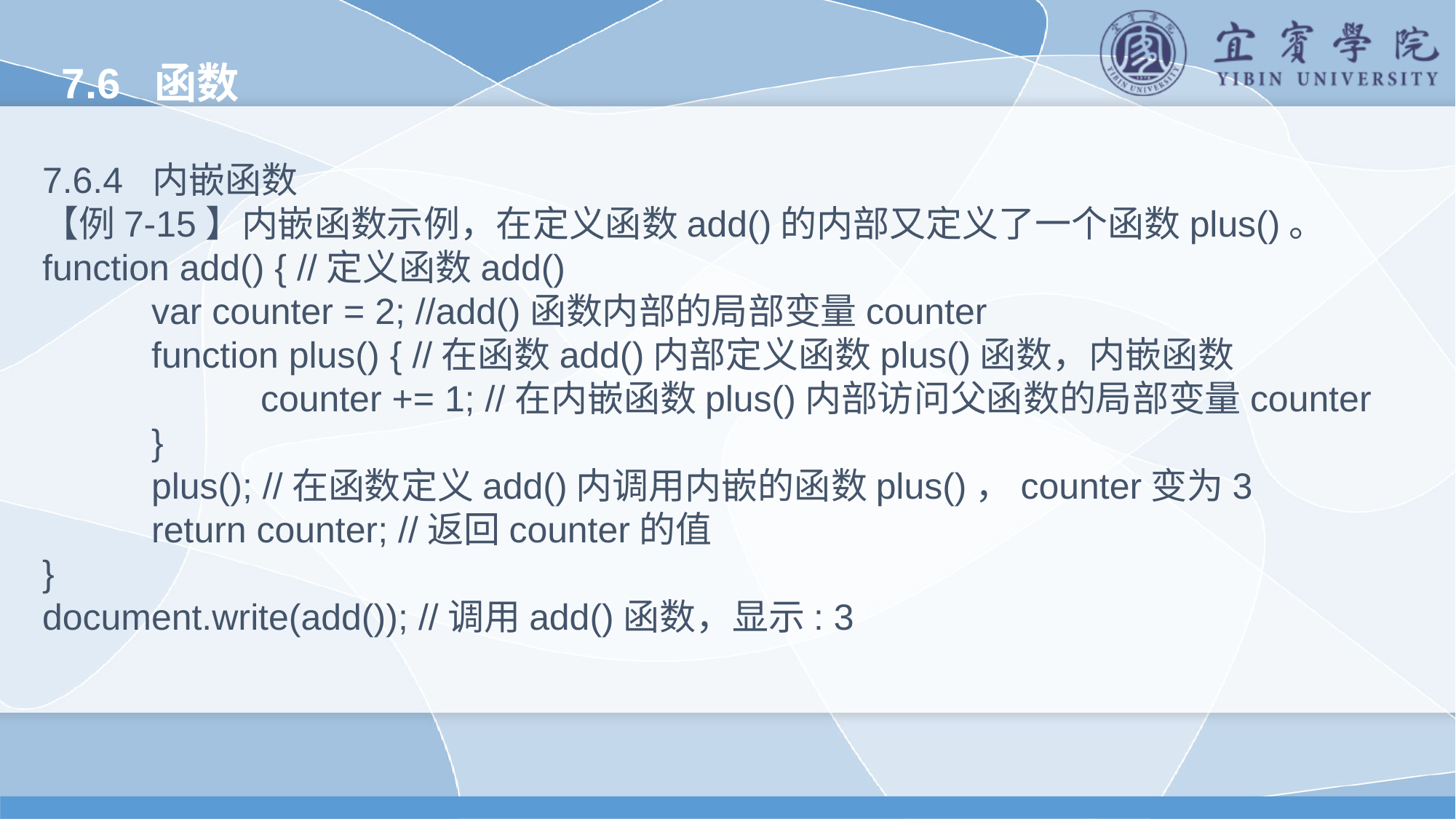

7.6  函数
7.6.4  内嵌函数
【例7-15】内嵌函数示例，在定义函数add()的内部又定义了一个函数plus()。
function add() { //定义函数add()
	var counter = 2; //add()函数内部的局部变量counter
	function plus() { //在函数add()内部定义函数plus()函数，内嵌函数
		counter += 1; //在内嵌函数plus()内部访问父函数的局部变量counter
	}
	plus(); //在函数定义add()内调用内嵌的函数plus()，counter变为3
	return counter; //返回counter的值
}
document.write(add()); //调用add()函数，显示: 3